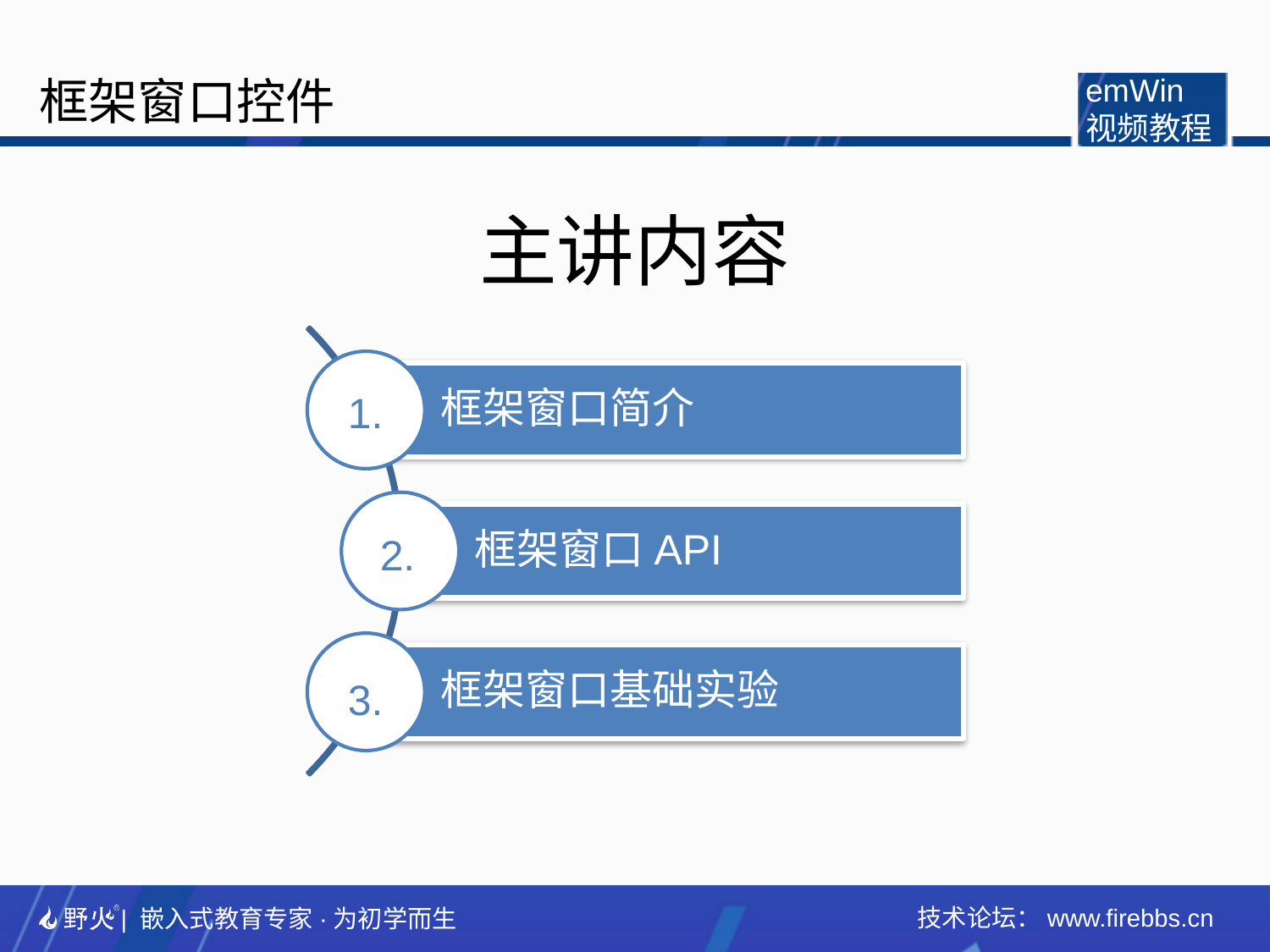

框架窗口控件
emWin
视频教程
主讲内容
框架窗口简介
框架窗口API
框架窗口基础实验
1.
2.
3.